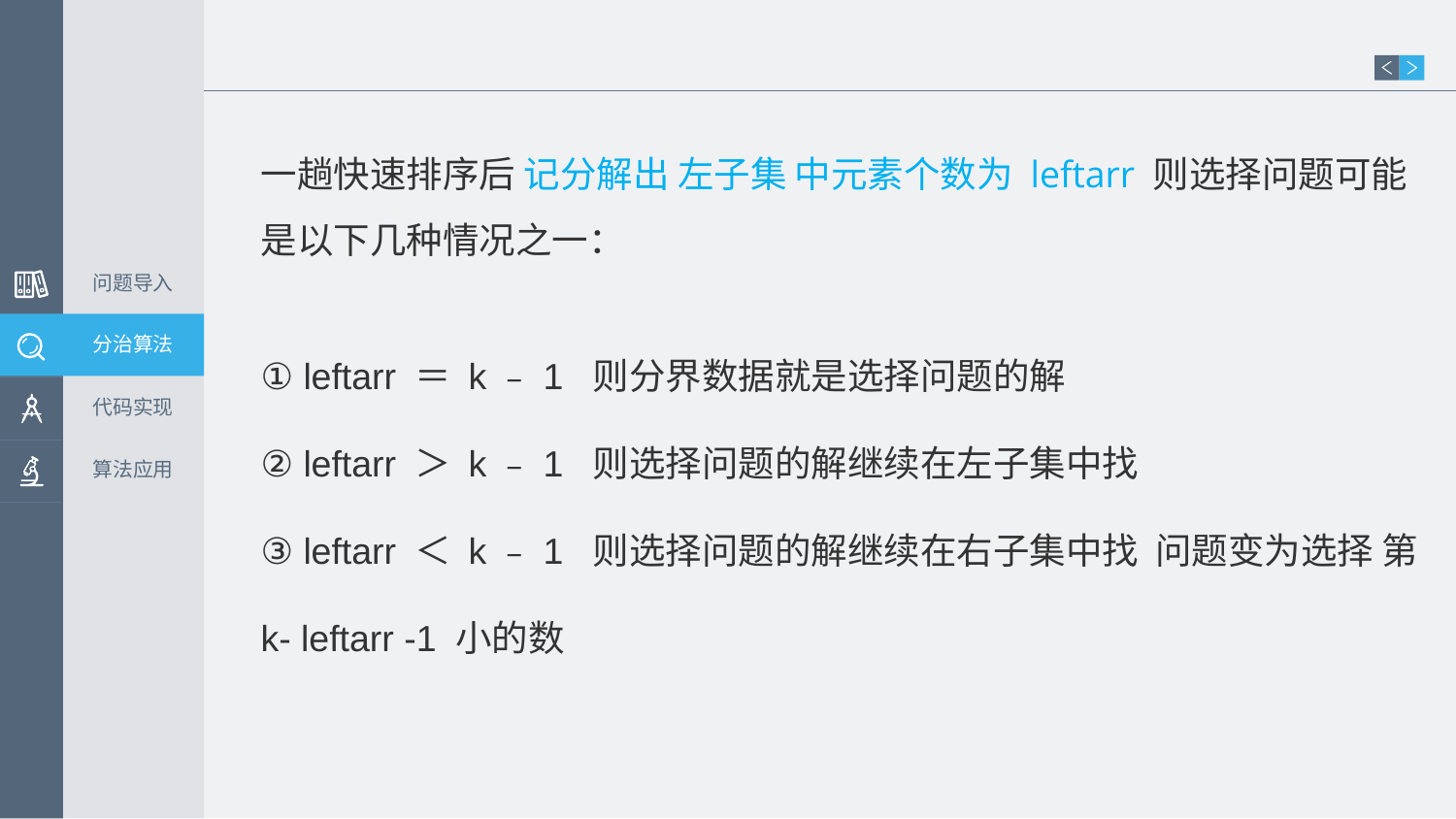

一趟快速排序后 记分解出 左子集 中元素个数为 leftarr 则选择问题可能是以下几种情况之一：
问题导入

① leftarr ＝ k ﹣ 1  则分界数据就是选择问题的解
② leftarr ＞ k ﹣ 1  则选择问题的解继续在左子集中找
③ leftarr ＜ k ﹣ 1  则选择问题的解继续在右子集中找  问题变为选择 第 k- leftarr -1 小的数

分治算法

代码实现

算法应用